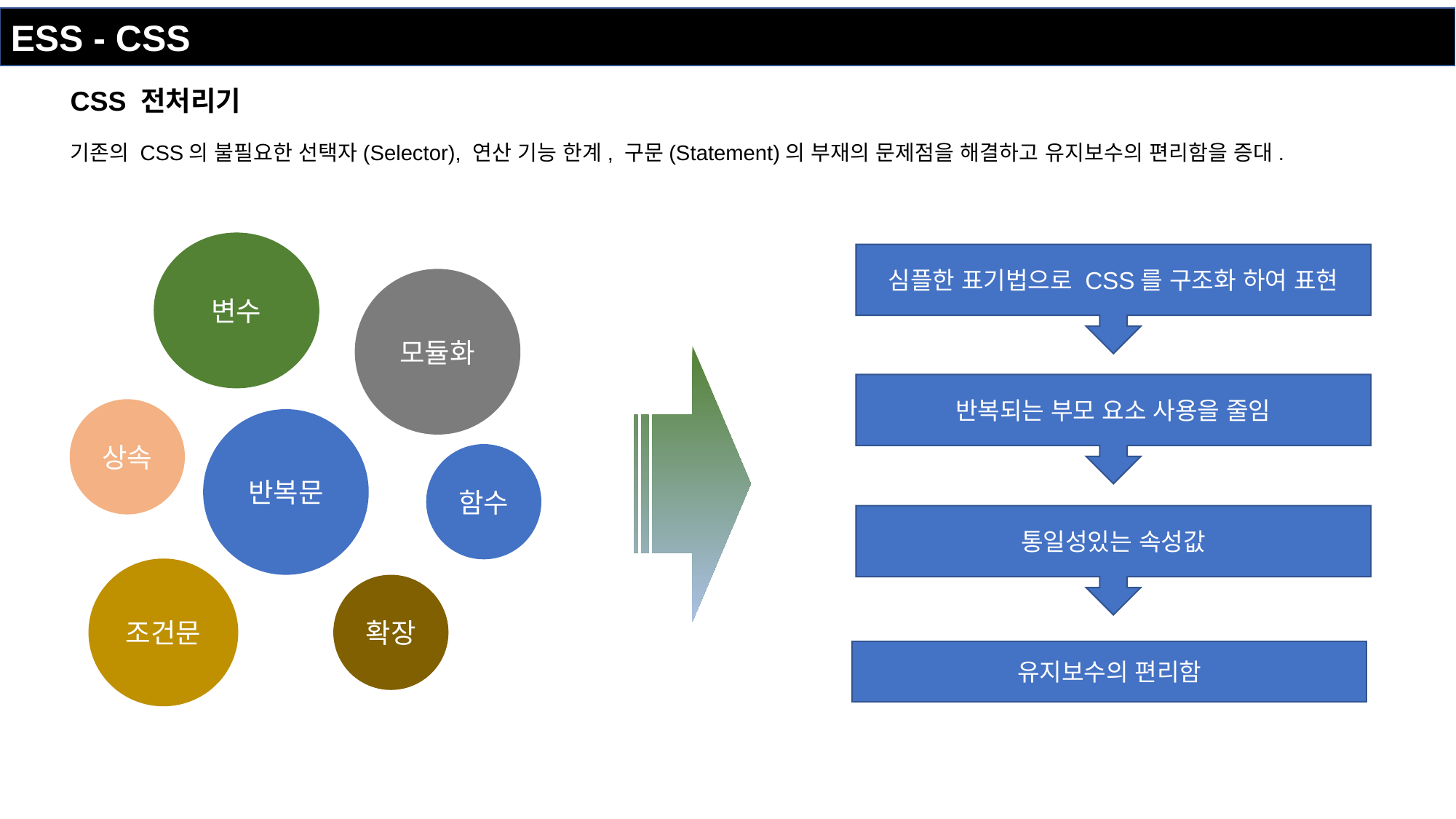

ESS - CSS
CSS 전처리기
기존의 CSS의 불필요한 선택자(Selector), 연산 기능 한계, 구문(Statement)의 부재의 문제점을 해결하고 유지보수의 편리함을 증대.
변수
심플한 표기법으로 CSS를 구조화 하여 표현
모듈화

반복되는 부모 요소 사용을 줄임
상속
반복문
함수
통일성있는 속성값
조건문
확장
유지보수의 편리함